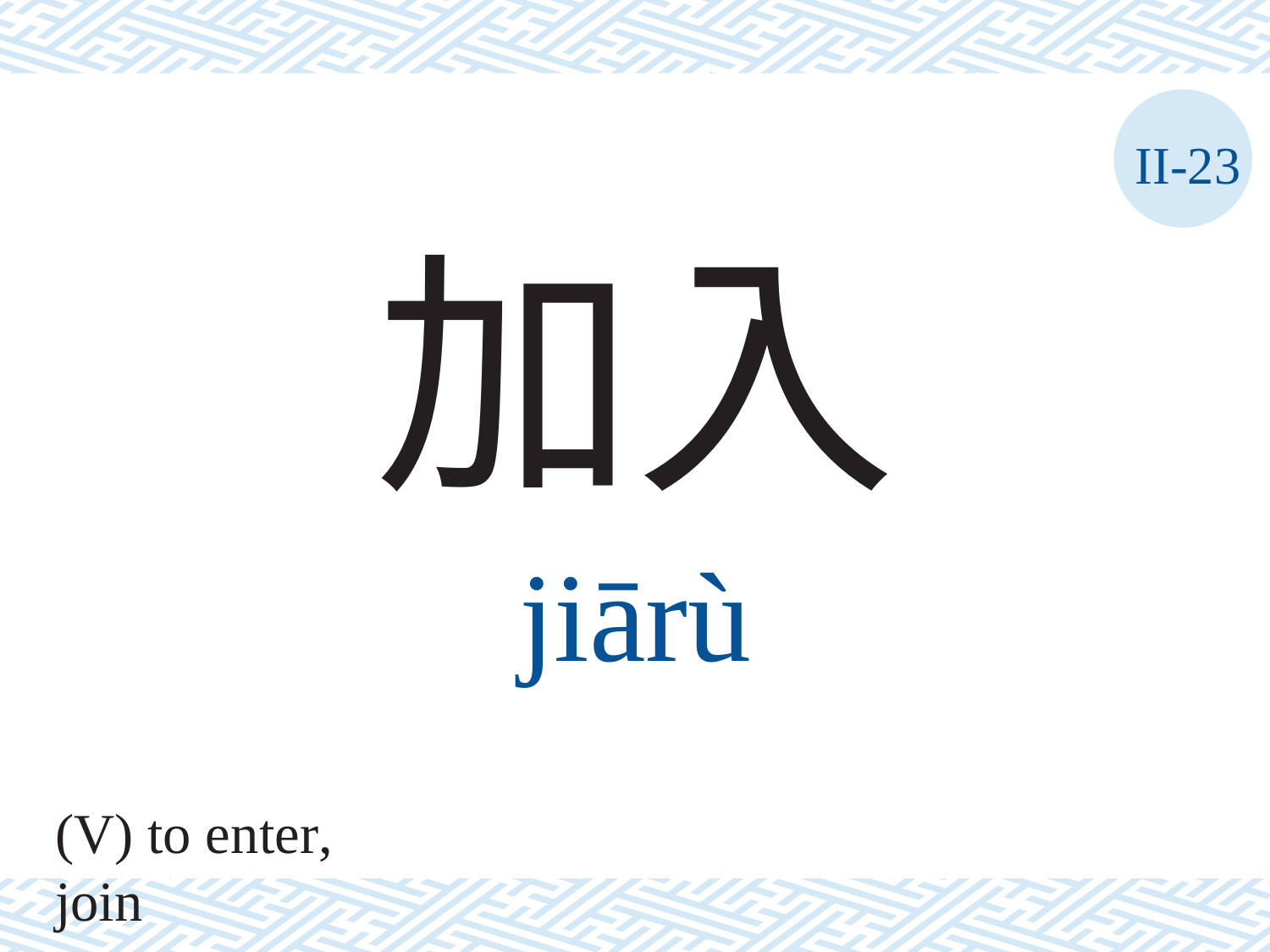

II-23
加入
jiārù
(V) to enter, join